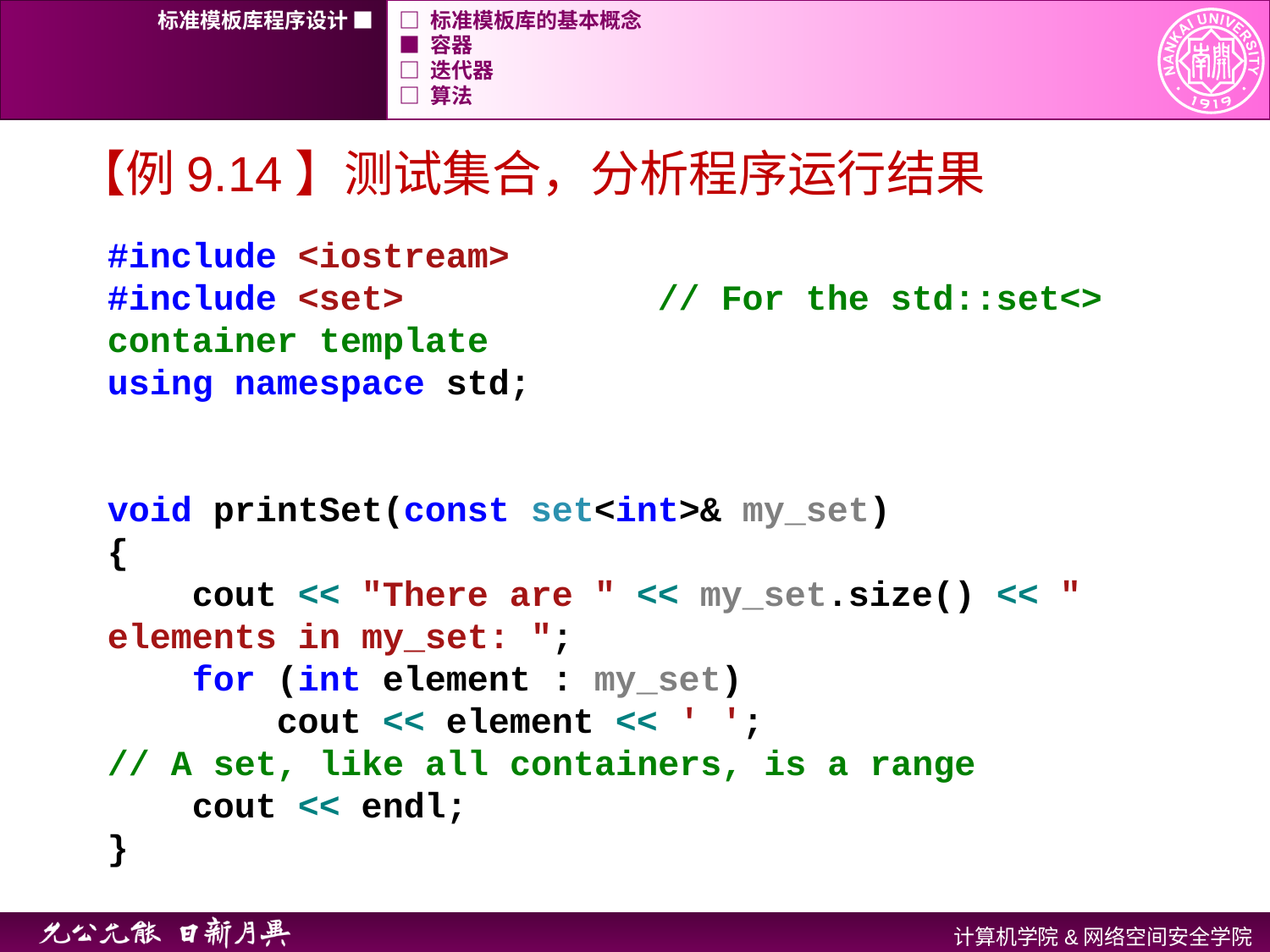

标准模板库程序设计 ■
□ 标准模板库的基本概念

■ 容器

□ 迭代器

□ 算法
【例9.14】测试集合，分析程序运行结果
#include <iostream>
#include <set>            // For the std::set<> container template
using namespace std;

void printSet(const set<int>& my_set)
{
    cout << "There are " << my_set.size() << " elements in my_set: ";
    for (int element : my_set)
        cout << element << ' ';
// A set, like all containers, is a range
    cout << endl;
}